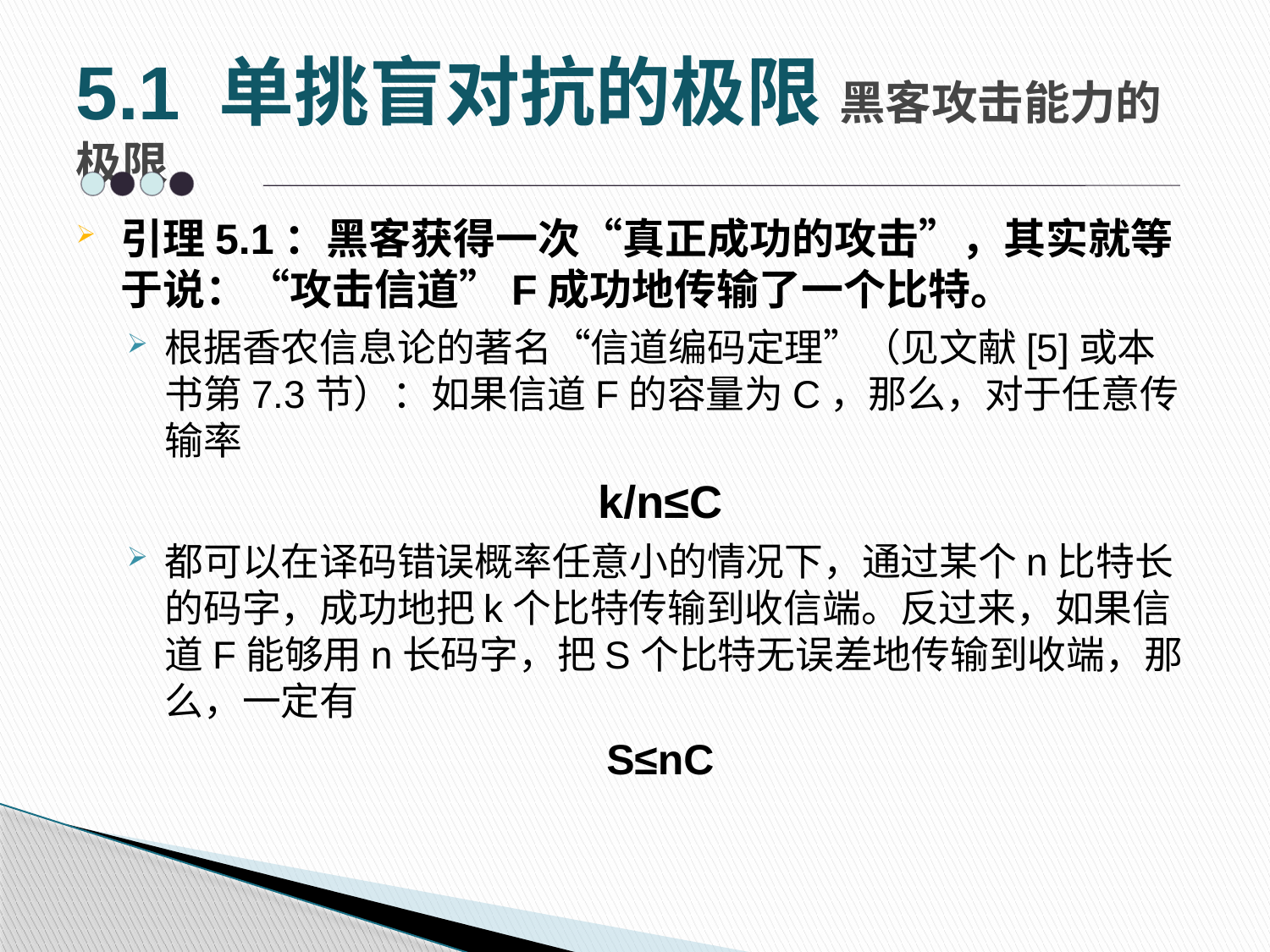

# 5.1 单挑盲对抗的极限 黑客攻击能力的极限

引理5.1：黑客获得一次“真正成功的攻击”，其实就等于说：“攻击信道”F成功地传输了一个比特。
根据香农信息论的著名“信道编码定理”（见文献[5]或本书第7.3节）：如果信道F的容量为C，那么，对于任意传输率
k/n≤C
都可以在译码错误概率任意小的情况下，通过某个n比特长的码字，成功地把k个比特传输到收信端。反过来，如果信道F能够用n长码字，把S个比特无误差地传输到收端，那么，一定有
S≤nC